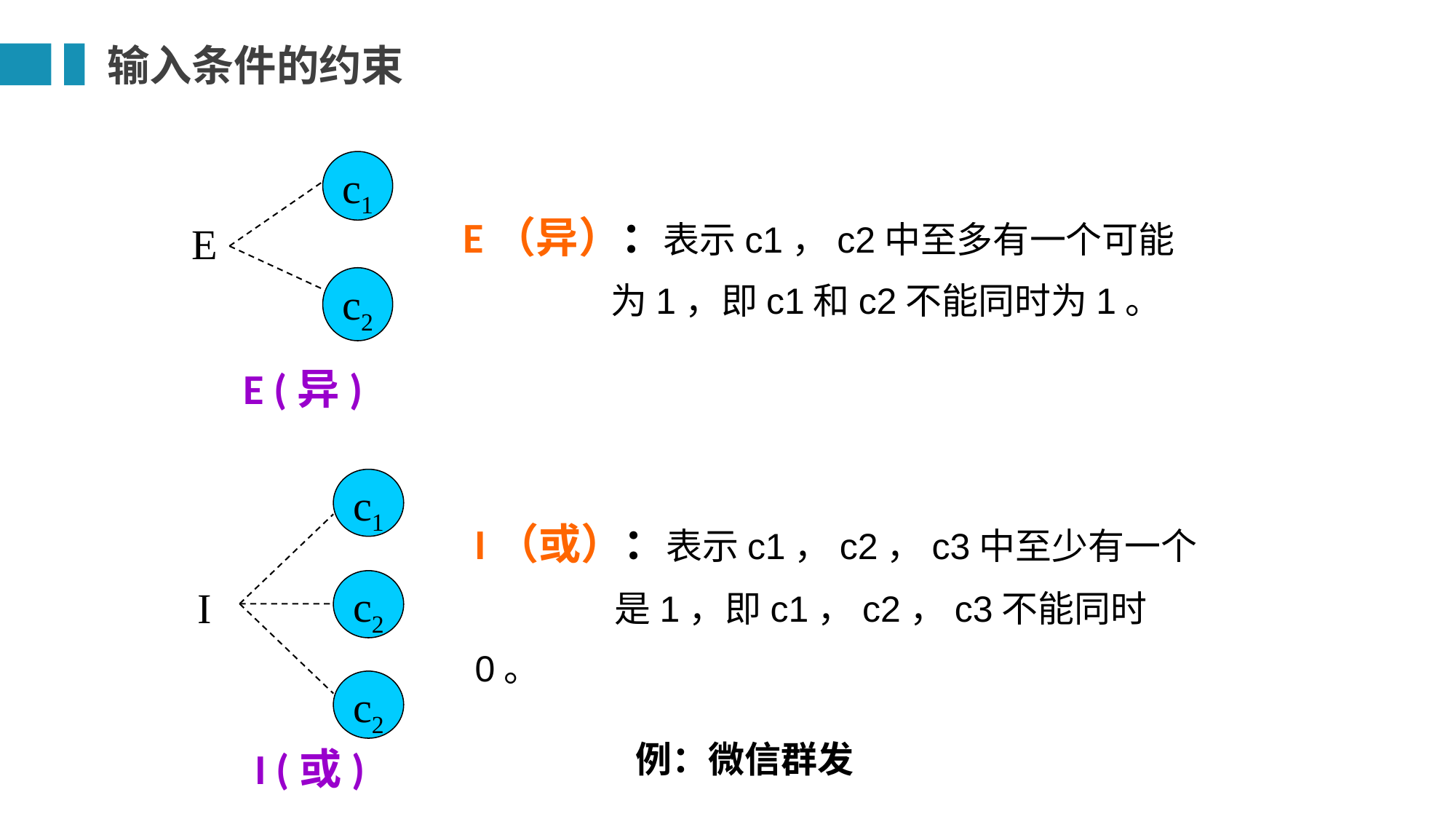

输入条件的约束

c1

E

c2
E (异)
E（异）：表示c1，c2中至多有一个可能
                 为1，即c1和c2不能同时为1。
c1

c2
I

c2
I (或)
I（或）：表示c1，c2，c3中至少有一个
                是1，即c1，c2，c3不能同时0。
例：微信群发
69